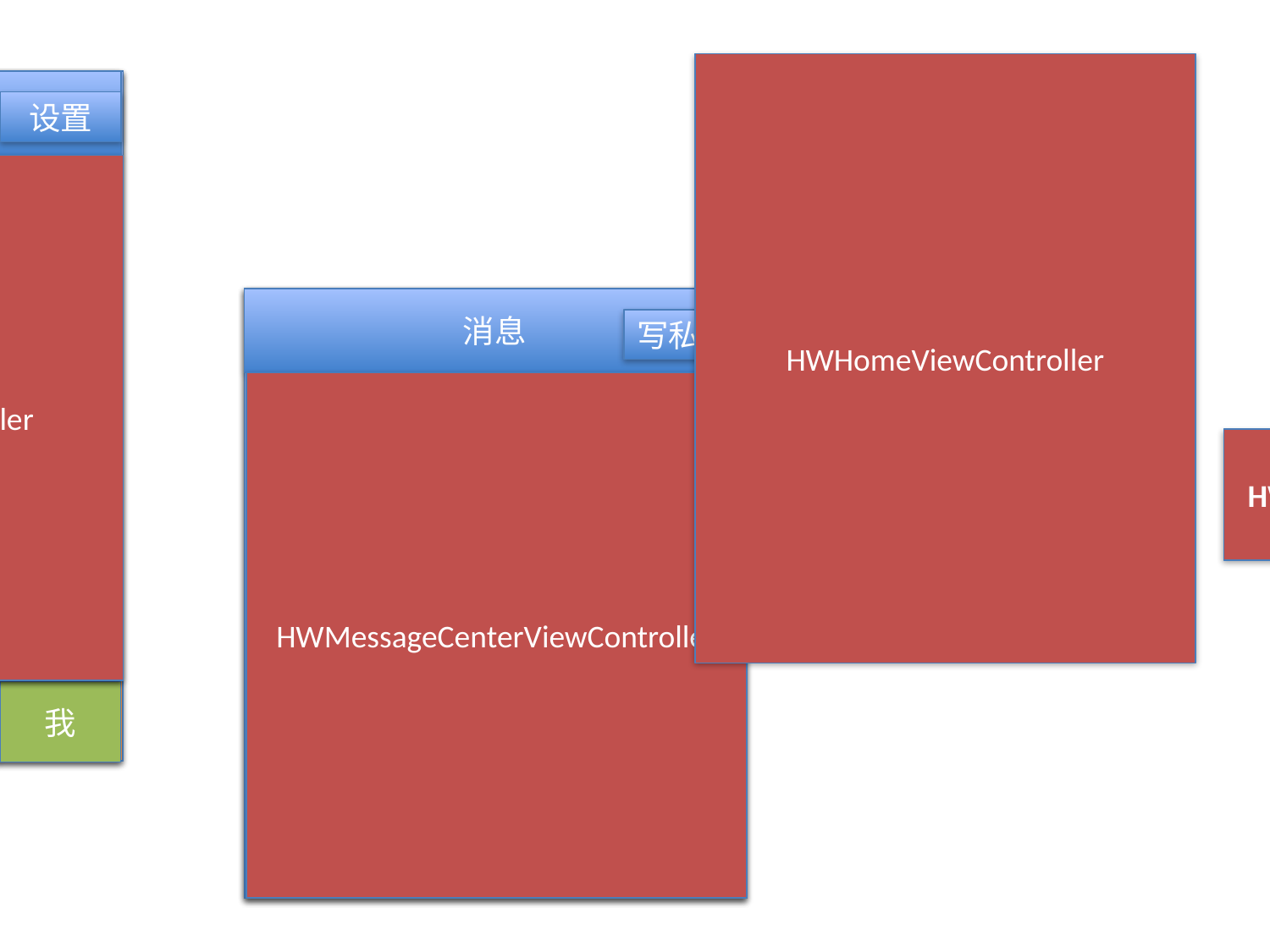

HWHomeViewController
导航控制器
我
存放子控制器的view
设置
HWProfileViewController
HWTabBarController
导航控制器
消息
存放子控制器的view
写私信
HWMessageCenterViewController
HWDiscoverViewController
HWDiscoverViewController
UITabBar
首页
消息
我
发现